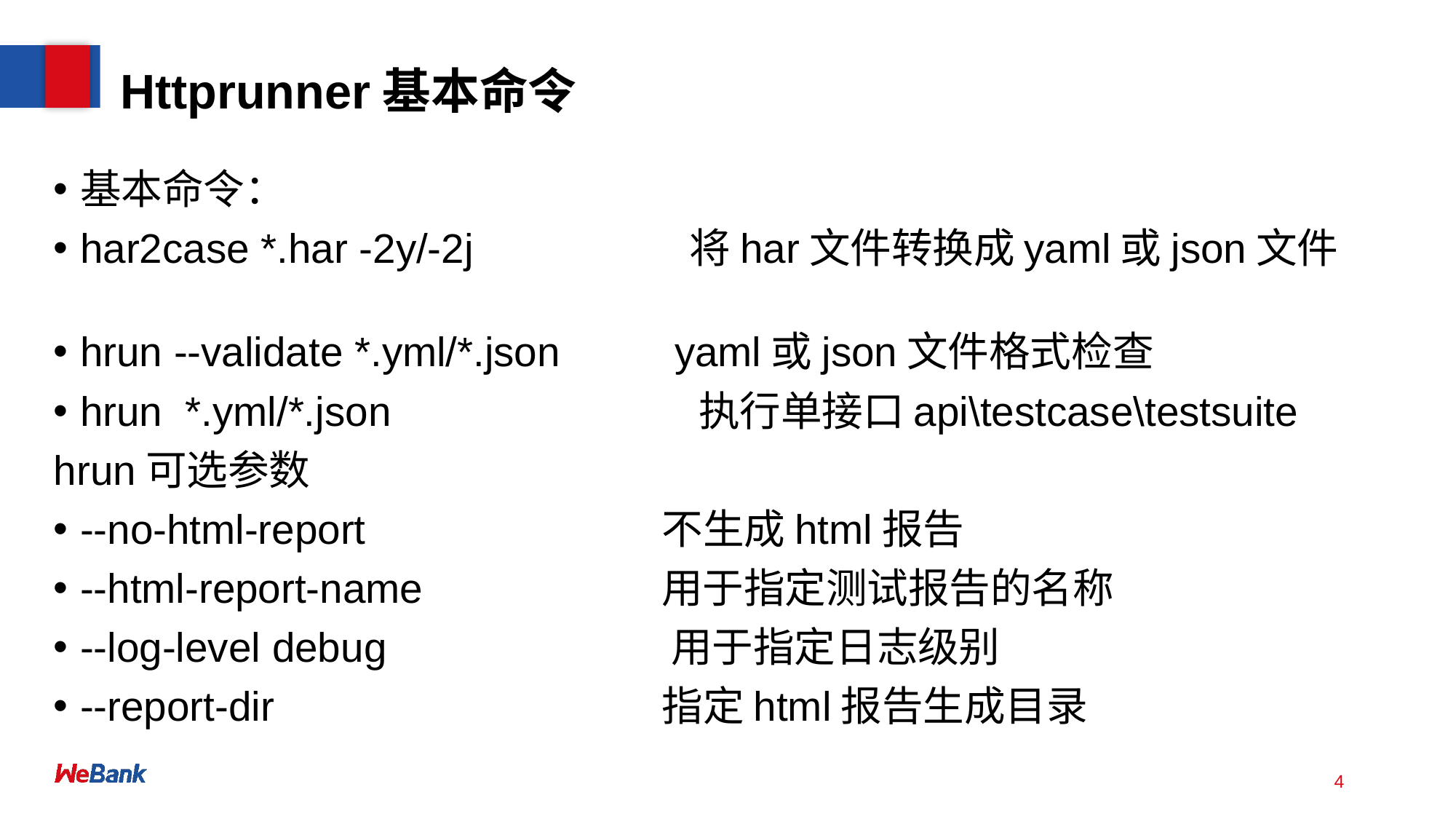

# Httprunner基本命令
基本命令：
har2case *.har -2y/-2j                  将har文件转换成yaml或json文件
hrun --validate *.yml/*.json          yaml或json文件格式检查
hrun  *.yml/*.json                          执行单接口api\testcase\testsuite
hrun可选参数
--no-html-report                         不生成html报告
--html-report-name                    用于指定测试报告的名称
--log-level debug                        用于指定日志级别
--report-dir                                 指定html报告生成目录

4